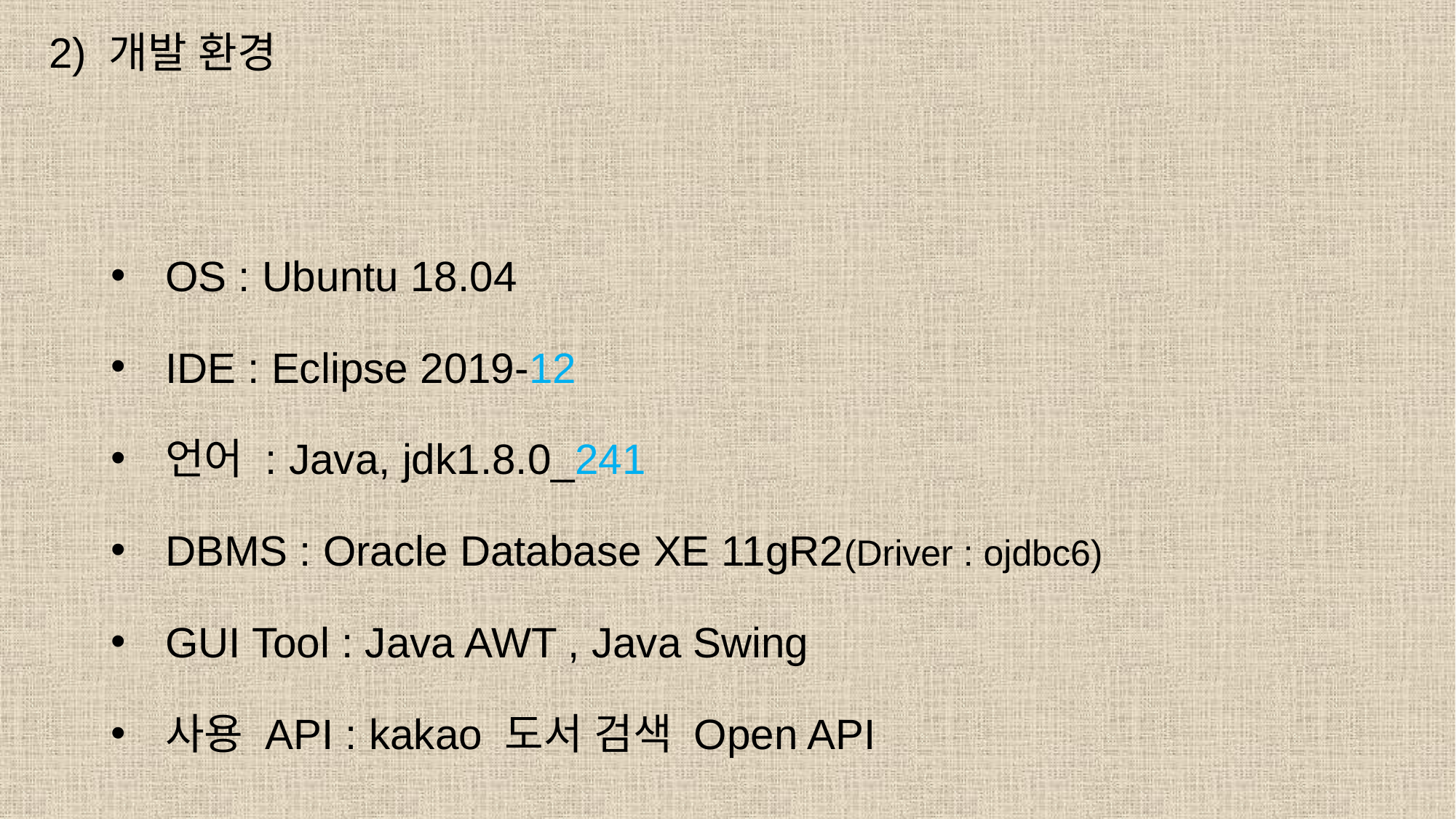

2) 개발 환경
OS : Ubuntu 18.04
IDE : Eclipse 2019-12
언어 : Java, jdk1.8.0_241
DBMS : Oracle Database XE 11gR2(Driver : ojdbc6)
GUI Tool : Java AWT , Java Swing
사용 API : kakao 도서 검색 Open API